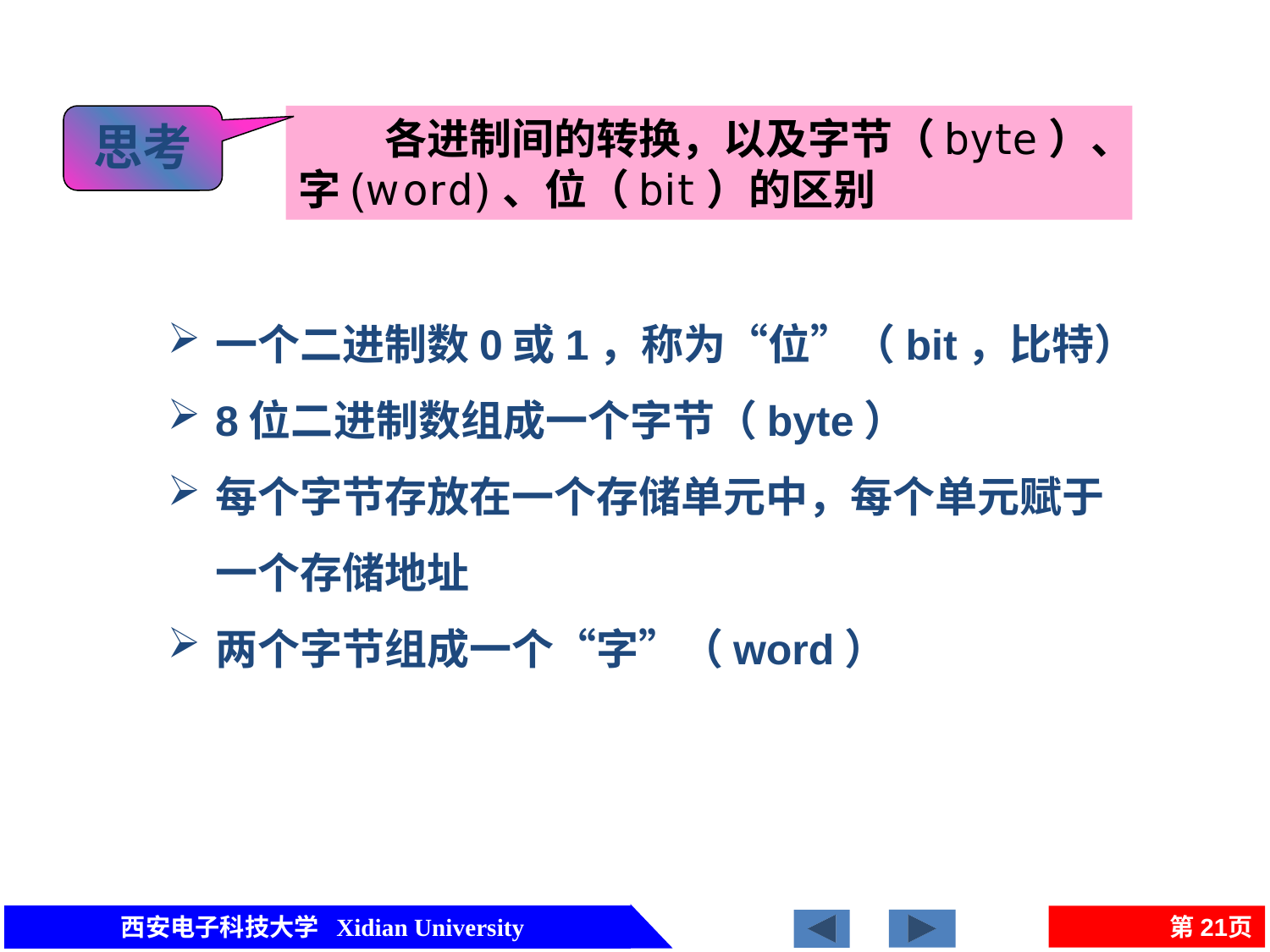

思考
        各进制间的转换，以及字节（byte）、字(word)、位（bit）的区别
一个二进制数0或1，称为“位”（bit，比特）
8位二进制数组成一个字节（byte）
每个字节存放在一个存储单元中，每个单元赋于一个存储地址
两个字节组成一个“字”（word）